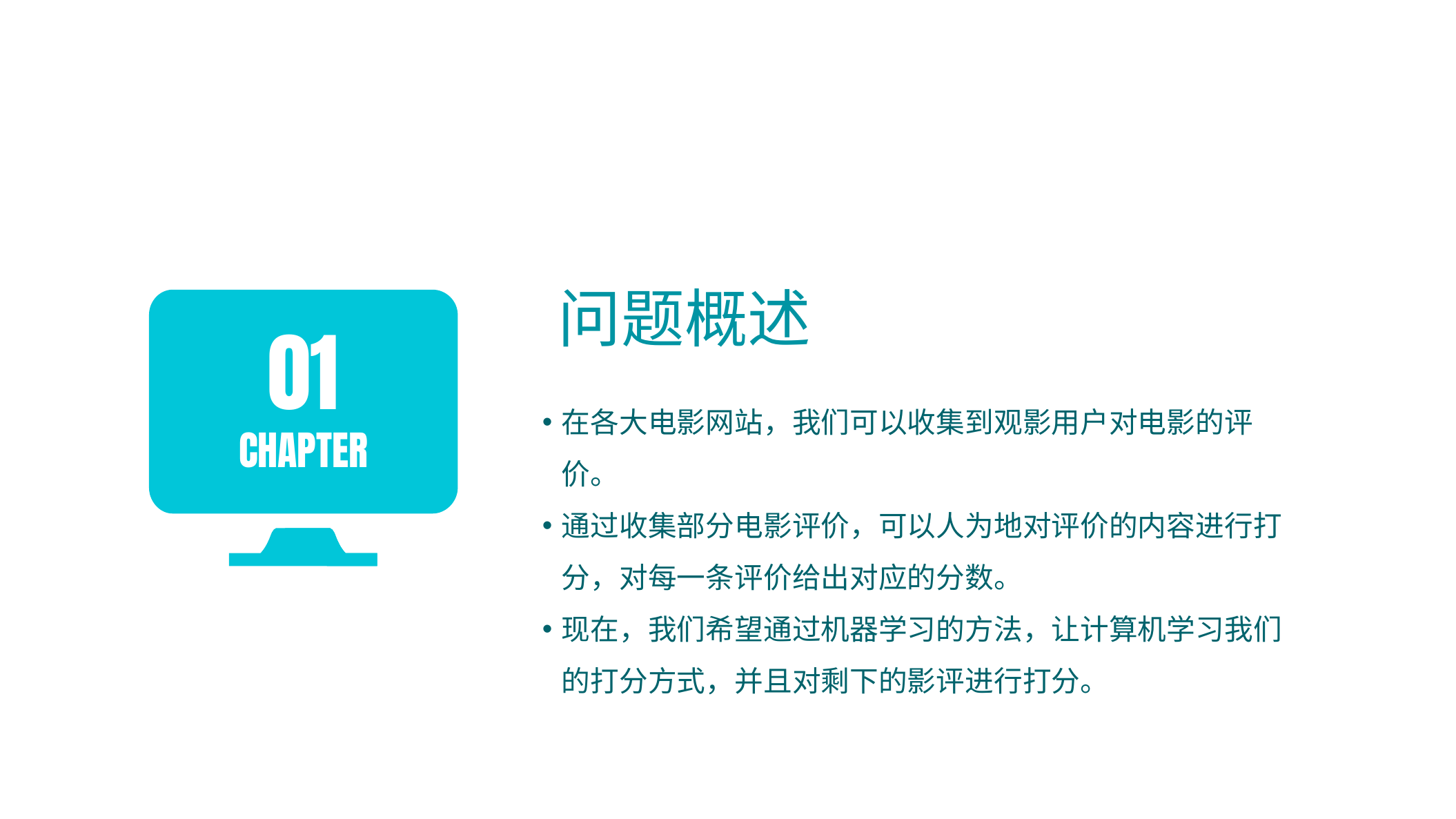

问题概述

01
CHAPTER
在各大电影网站，我们可以收集到观影用户对电影的评价。
通过收集部分电影评价，可以人为地对评价的内容进行打分，对每一条评价给出对应的分数。
现在，我们希望通过机器学习的方法，让计算机学习我们的打分方式，并且对剩下的影评进行打分。